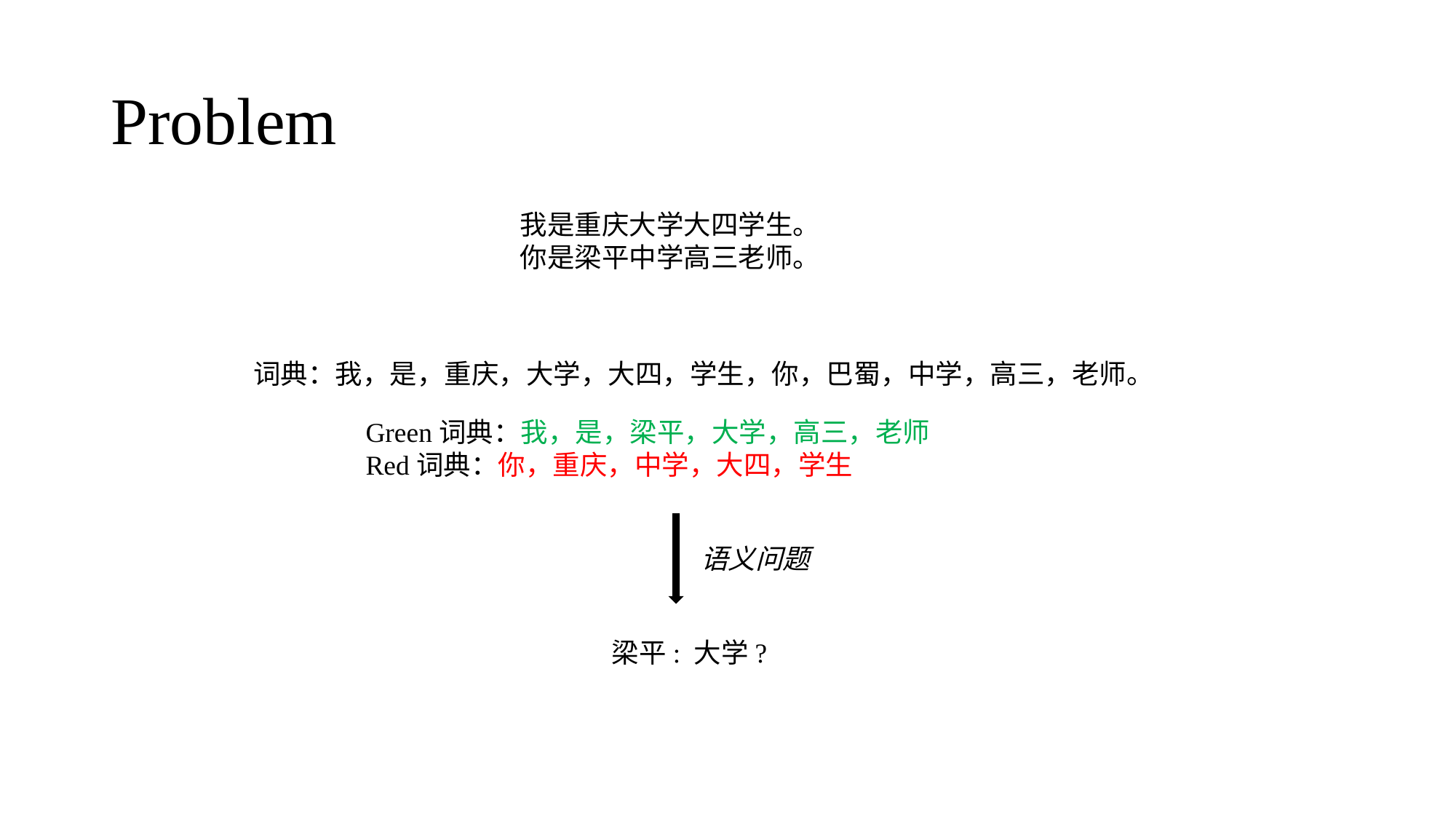

# Problem
我是重庆大学大四学生。
你是梁平中学高三老师。
词典：我，是，重庆，大学，大四，学生，你，巴蜀，中学，高三，老师。
Green词典：我，是，梁平，大学，高三，老师
Red词典：你，重庆，中学，大四，学生

语义问题
梁平: 大学?